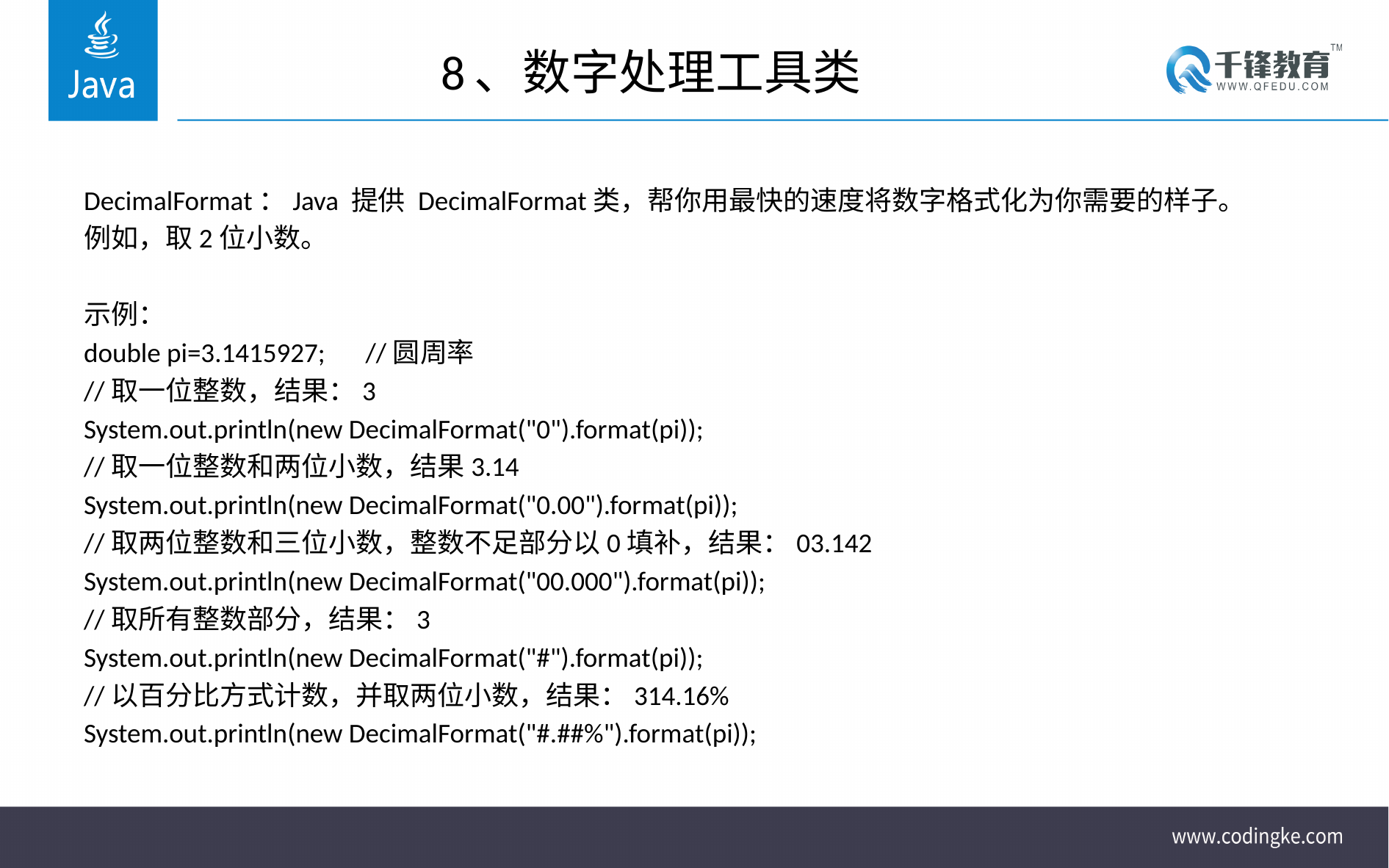

# 8、数字处理工具类
DecimalFormat：Java 提供 DecimalFormat类，帮你用最快的速度将数字格式化为你需要的样子。
例如，取2位小数。

示例：
double pi=3.1415927;　//圆周率
//取一位整数，结果：3
System.out.println(new DecimalFormat("0").format(pi));
//取一位整数和两位小数，结果3.14
System.out.println(new DecimalFormat("0.00").format(pi));
//取两位整数和三位小数，整数不足部分以0填补，结果：03.142
System.out.println(new DecimalFormat("00.000").format(pi));
//取所有整数部分，结果：3
System.out.println(new DecimalFormat("#").format(pi));
//以百分比方式计数，并取两位小数，结果：314.16%
System.out.println(new DecimalFormat("#.##%").format(pi));